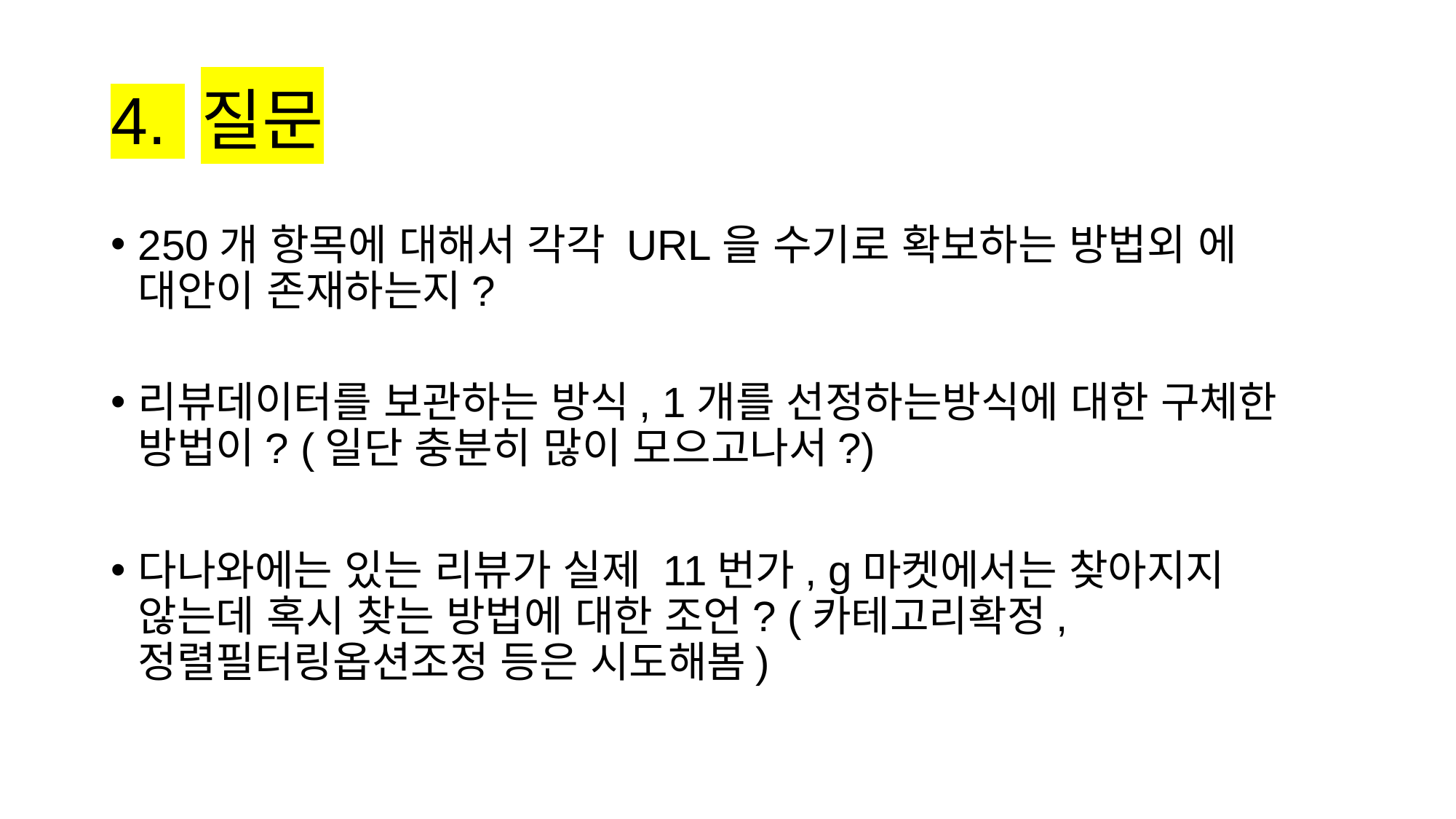

# 4. 질문
250개 항목에 대해서 각각 URL을 수기로 확보하는 방법외 에 대안이 존재하는지?
리뷰데이터를 보관하는 방식, 1개를 선정하는방식에 대한 구체한 방법이? (일단 충분히 많이 모으고나서?)

다나와에는 있는 리뷰가 실제 11번가, g마켓에서는 찾아지지 않는데 혹시 찾는 방법에 대한 조언? (카테고리확정, 정렬필터링옵션조정 등은 시도해봄)